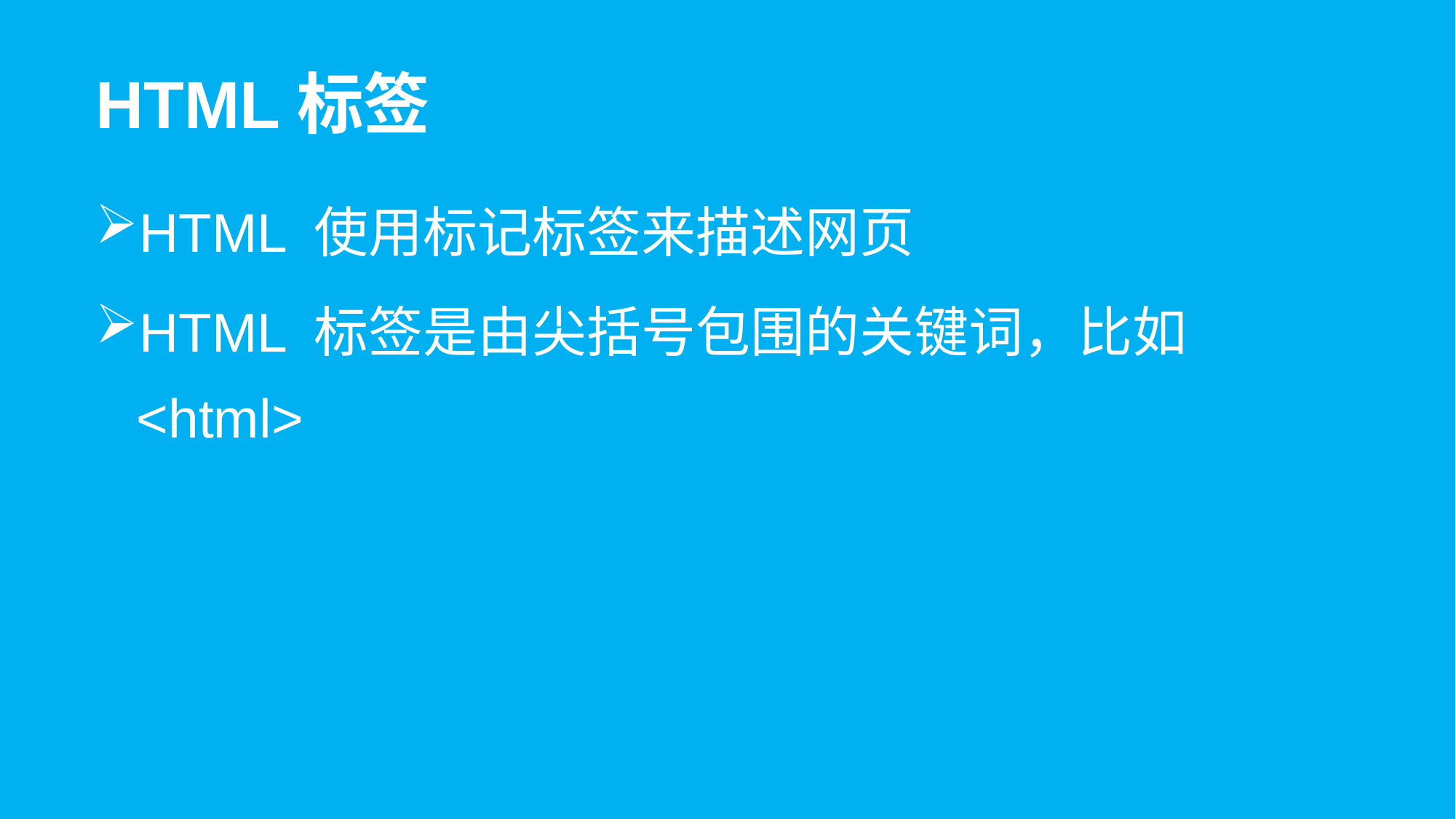

# HTML标签
HTML 使用标记标签来描述网页
HTML 标签是由尖括号包围的关键词，比如 <html>